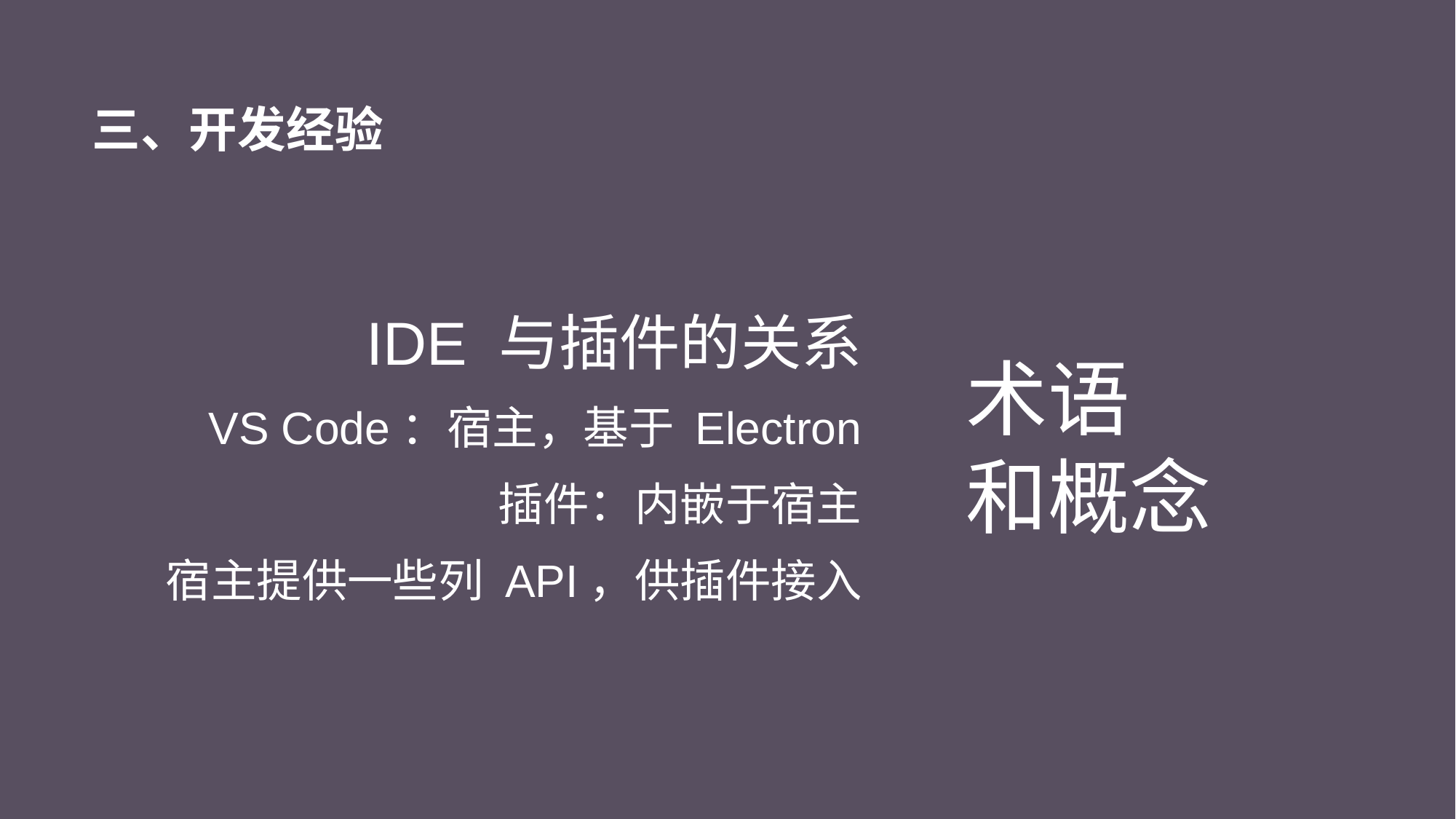

# 三、开发经验
IDE 与插件的关系
VS Code：宿主，基于 Electron
插件：内嵌于宿主
宿主提供一些列 API，供插件接入

术语
和概念